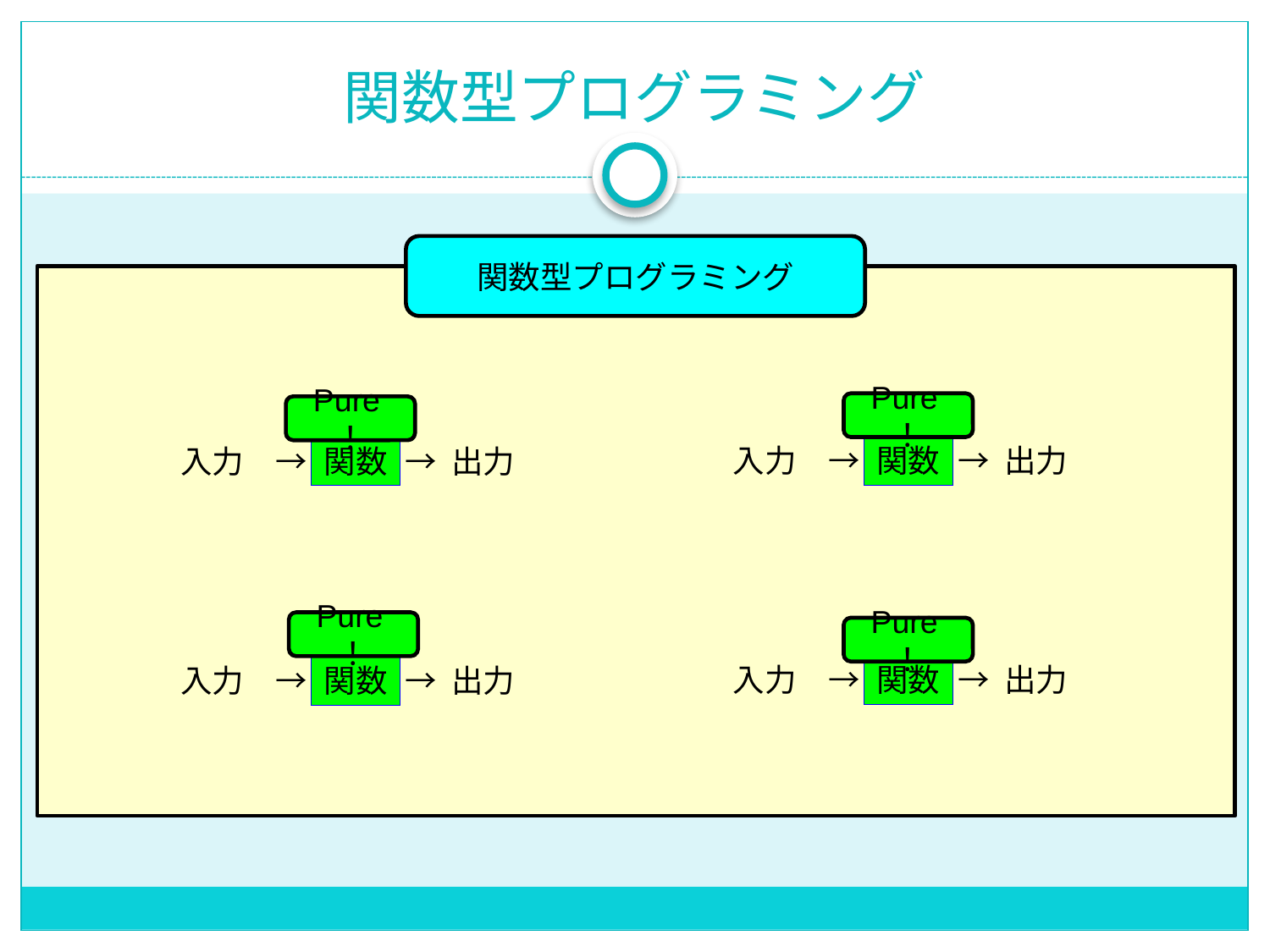

# 関数型プログラミング
関数型プログラミング

Pure！
Pure！
入力　→
関数
→ 出力
入力　→
関数
→ 出力
Pure！
Pure！
入力　→
関数
→ 出力
入力　→
関数
→ 出力